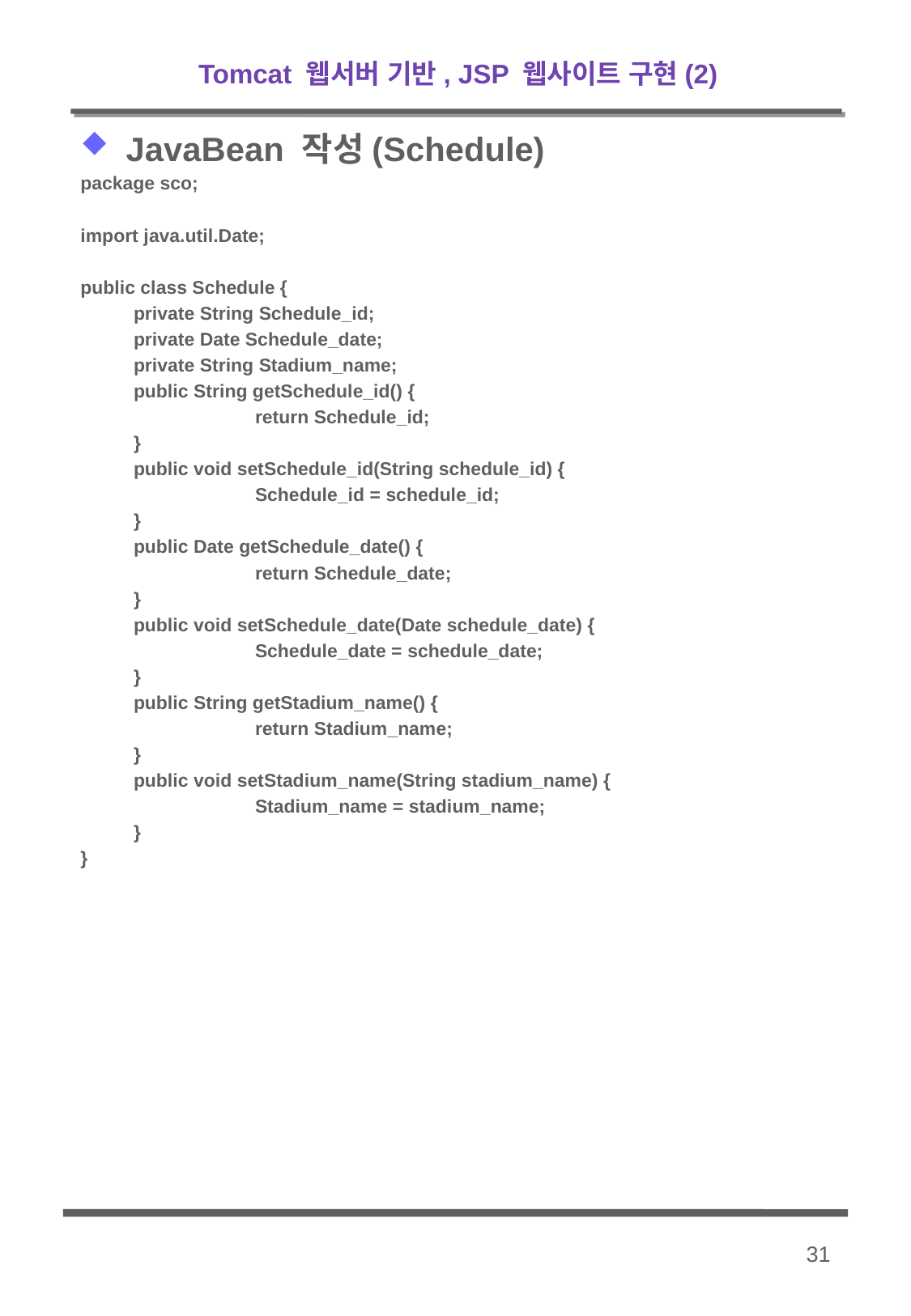

# Tomcat 웹서버 기반, JSP 웹사이트 구현(2)
JavaBean 작성(Schedule)
package sco;

import java.util.Date;

public class Schedule {
private String Schedule_id;
private Date Schedule_date;
private String Stadium_name;
public String getSchedule_id() {
	return Schedule_id;
}
public void setSchedule_id(String schedule_id) {
	Schedule_id = schedule_id;
}
public Date getSchedule_date() {
	return Schedule_date;
}
public void setSchedule_date(Date schedule_date) {
	Schedule_date = schedule_date;
}
public String getStadium_name() {
	return Stadium_name;
}
public void setStadium_name(String stadium_name) {
	Stadium_name = stadium_name;
}
}

31